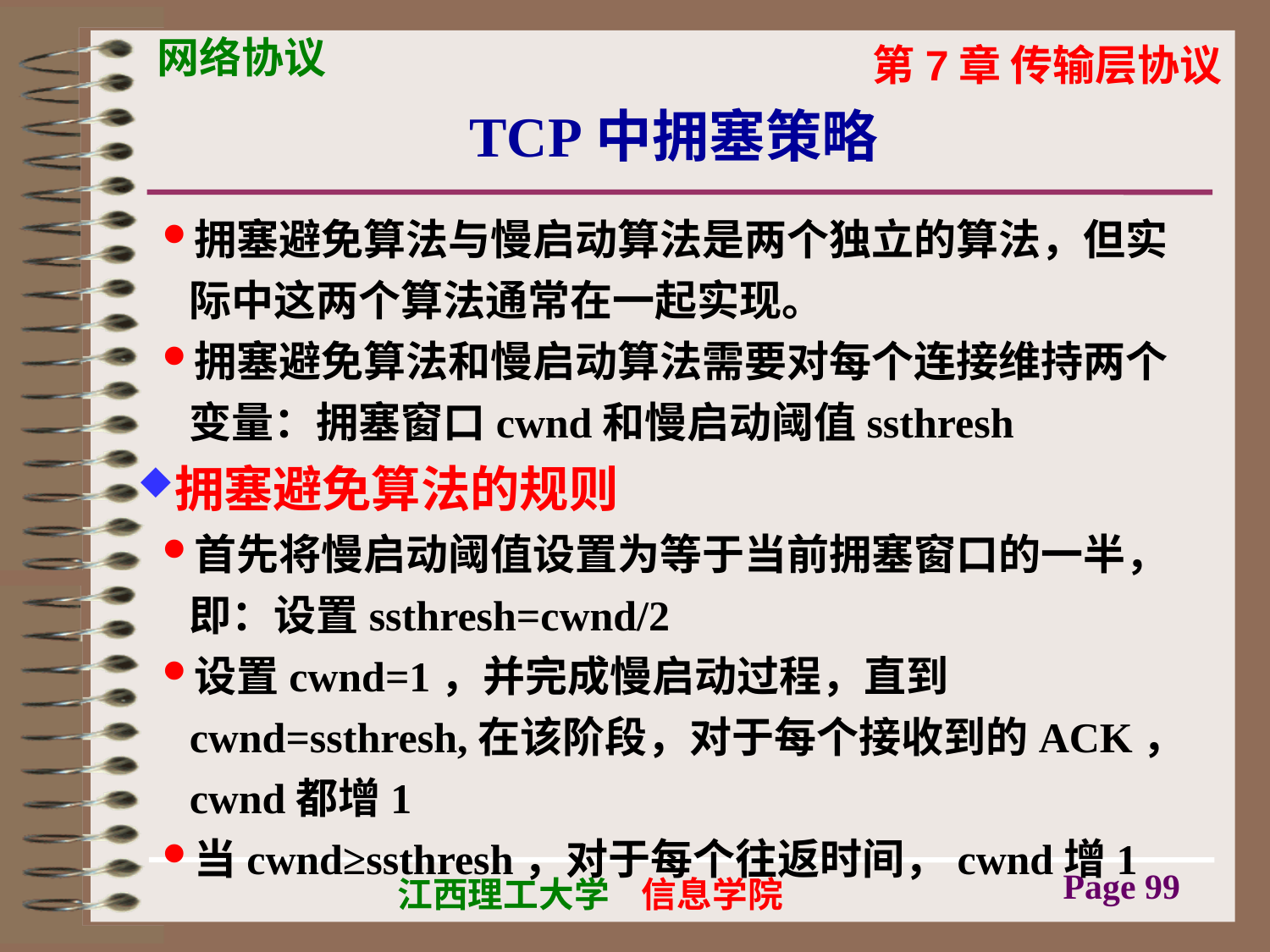

# TCP中拥塞策略
拥塞避免算法与慢启动算法是两个独立的算法，但实际中这两个算法通常在一起实现。
拥塞避免算法和慢启动算法需要对每个连接维持两个变量：拥塞窗口cwnd和慢启动阈值ssthresh
拥塞避免算法的规则
首先将慢启动阈值设置为等于当前拥塞窗口的一半，即：设置ssthresh=cwnd/2
设置cwnd=1，并完成慢启动过程，直到cwnd=ssthresh,在该阶段，对于每个接收到的ACK，cwnd都增1
当cwnd≥ssthresh，对于每个往返时间，cwnd增1
Page 99